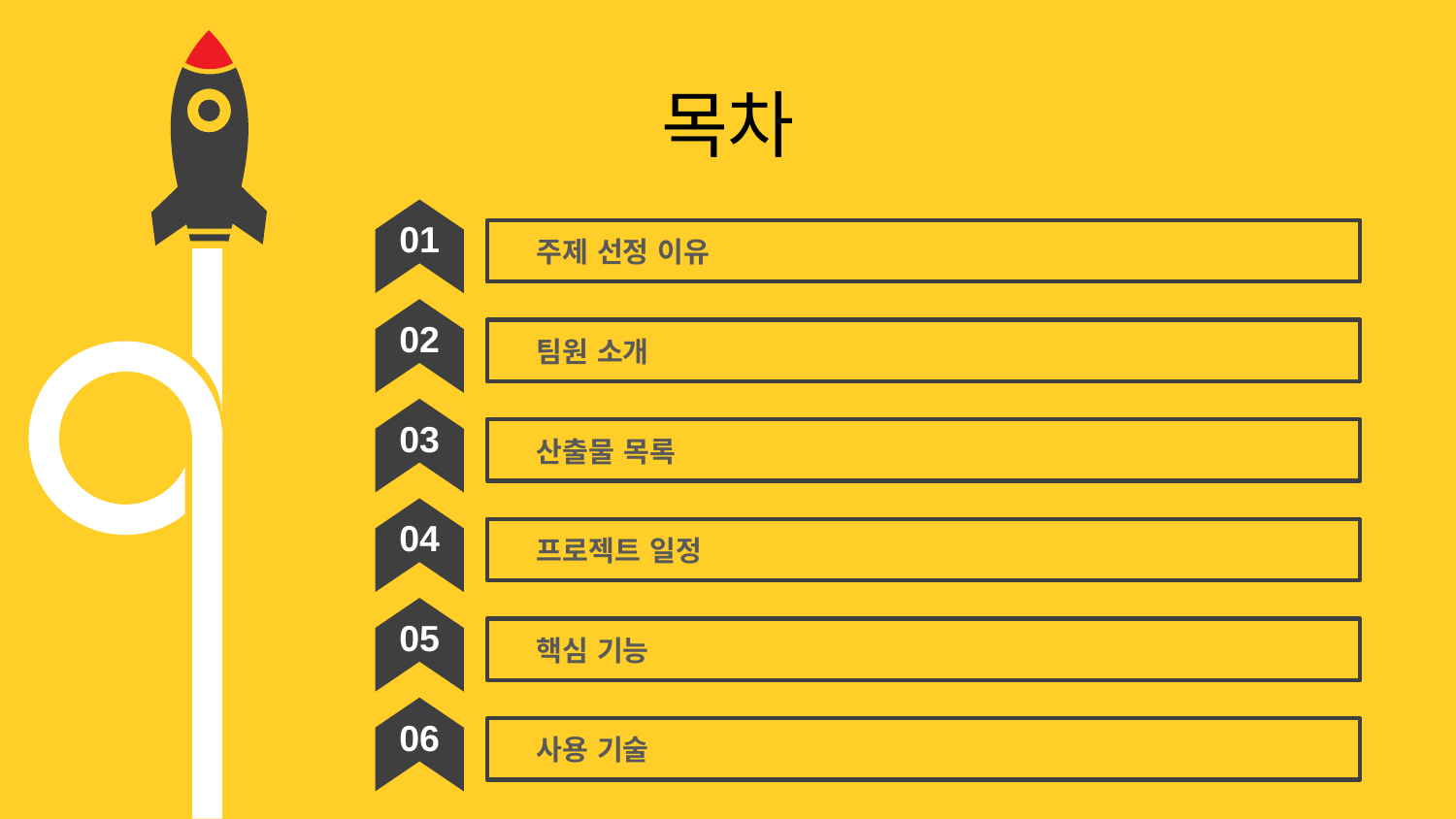

목차

01

주제 선정 이유

02

팀원 소개

03

산출물 목록

04

프로젝트 일정

05

핵심 기능

06

사용 기술